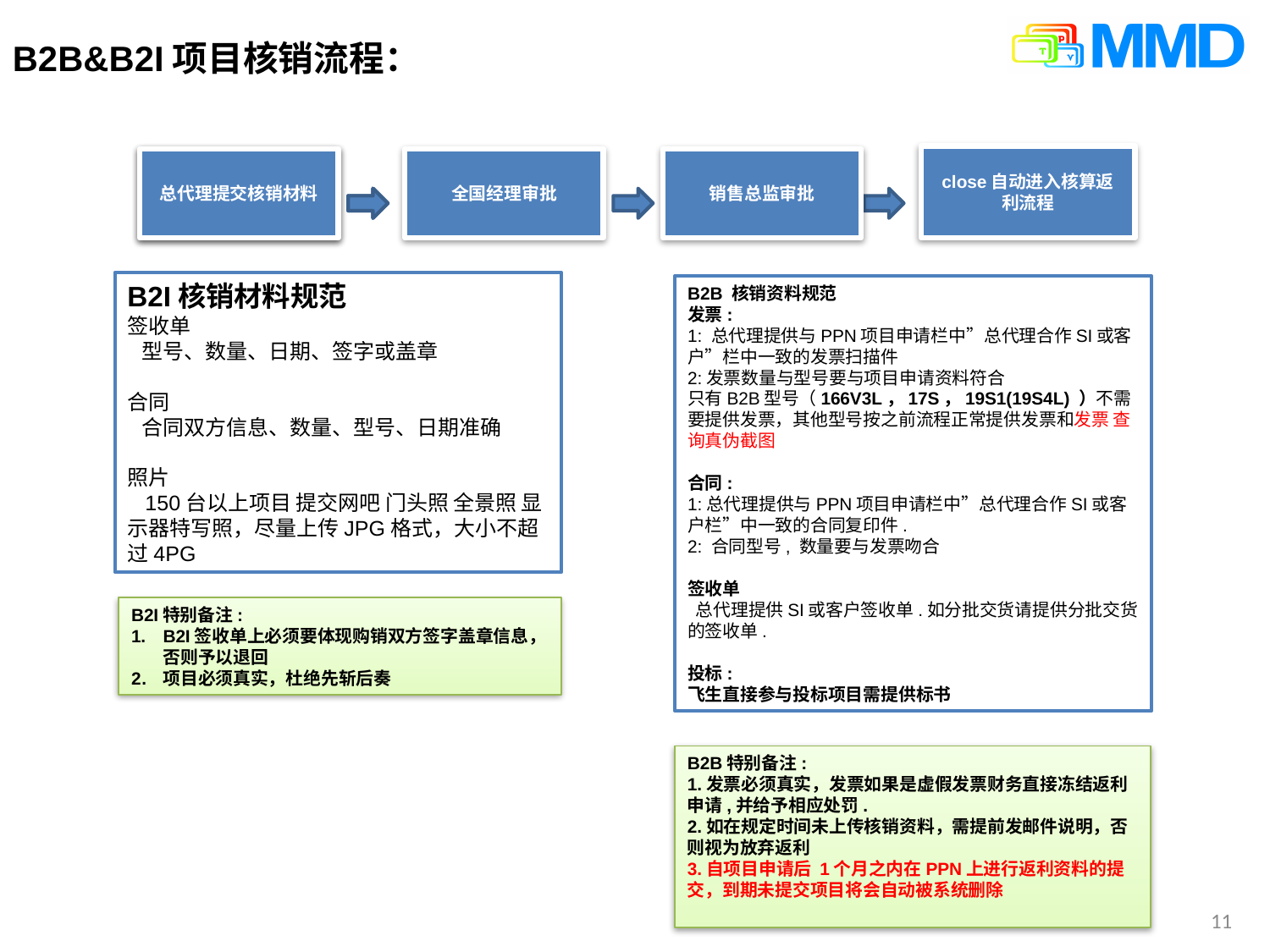

B2B&B2I项目核销流程：
close自动进入核算返利流程
总代理提交项目申请
总代理提交核销材料
全国经理审批
销售总监审批

B2I核销材料规范
签收单
  型号、数量、日期、签字或盖章

合同
  合同双方信息、数量、型号、日期准确

照片
   150台以上项目 提交网吧 门头照 全景照 显示器特写照，尽量上传JPG格式，大小不超过4PG
B2B 核销资料规范
发票:
1: 总代理提供与PPN项目申请栏中”总代理合作SI或客户”栏中一致的发票扫描件
2:发票数量与型号要与项目申请资料符合
只有B2B型号（166V3L，17S，19S1(19S4L) ）不需要提供发票，其他型号按之前流程正常提供发票和发票 查询真伪截图

合同:
1:总代理提供与PPN项目申请栏中”总代理合作SI或客户栏”中一致的合同复印件.
2: 合同型号, 数量要与发票吻合

签收单
 总代理提供SI或客户签收单.如分批交货请提供分批交货的签收单.

投标:
飞生直接参与投标项目需提供标书
B2I特别备注:
B2I签收单上必须要体现购销双方签字盖章信息，否则予以退回
项目必须真实，杜绝先斩后奏
B2B特别备注:
1.发票必须真实，发票如果是虚假发票财务直接冻结返利申请,并给予相应处罚.
2.如在规定时间未上传核销资料，需提前发邮件说明，否则视为放弃返利
3.自项目申请后 1个月之内在PPN上进行返利资料的提交，到期未提交项目将会自动被系统删除
11